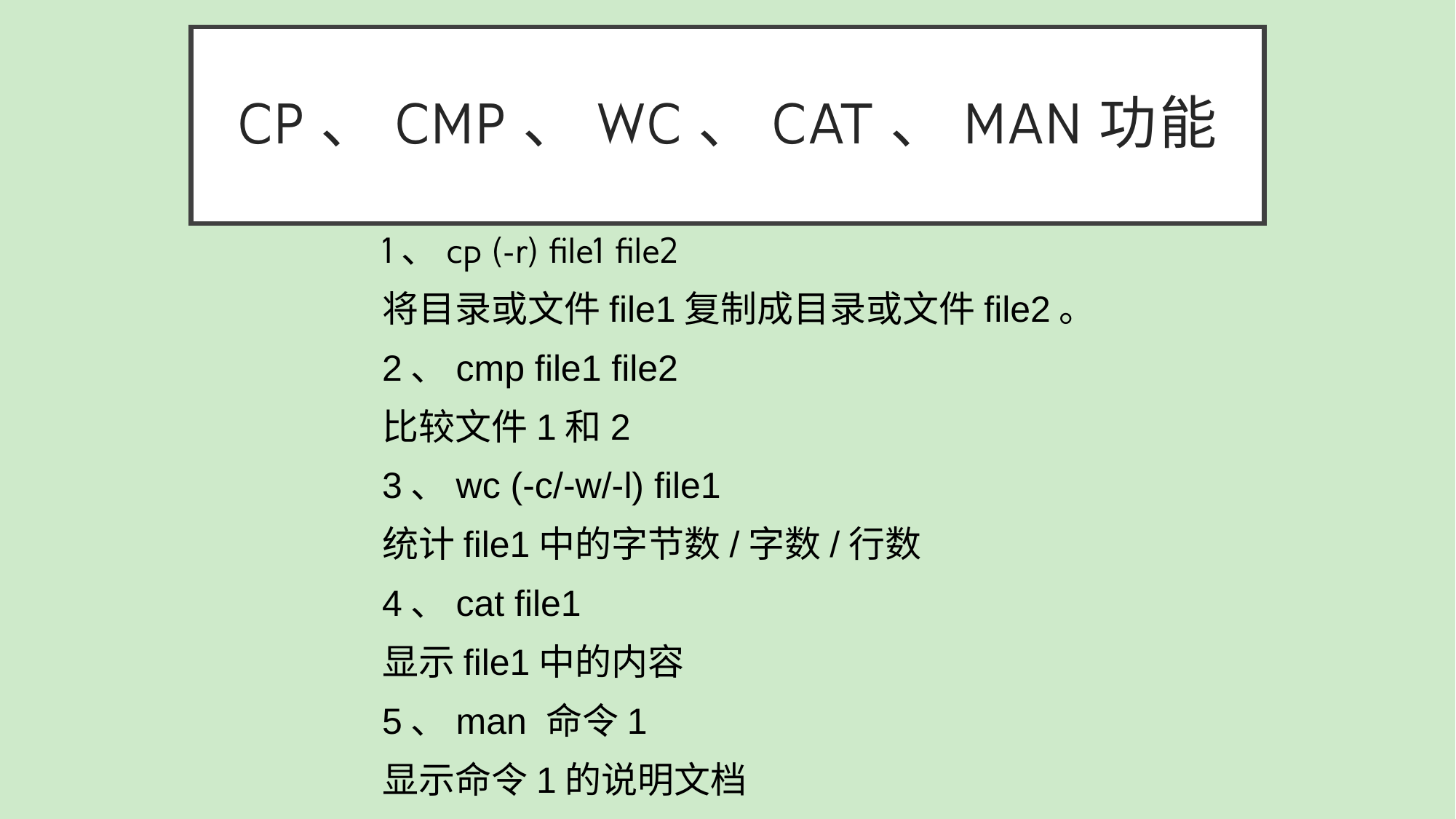

# Cp、cmp、wc、CAT、MAN功能
1、cp (-r) file1 file2
将目录或文件file1复制成目录或文件file2。
2、cmp file1 file2
比较文件1和2
3、wc (-c/-w/-l) file1
统计file1中的字节数/字数/行数
4、cat file1
显示file1中的内容
5、man 命令1
显示命令1的说明文档